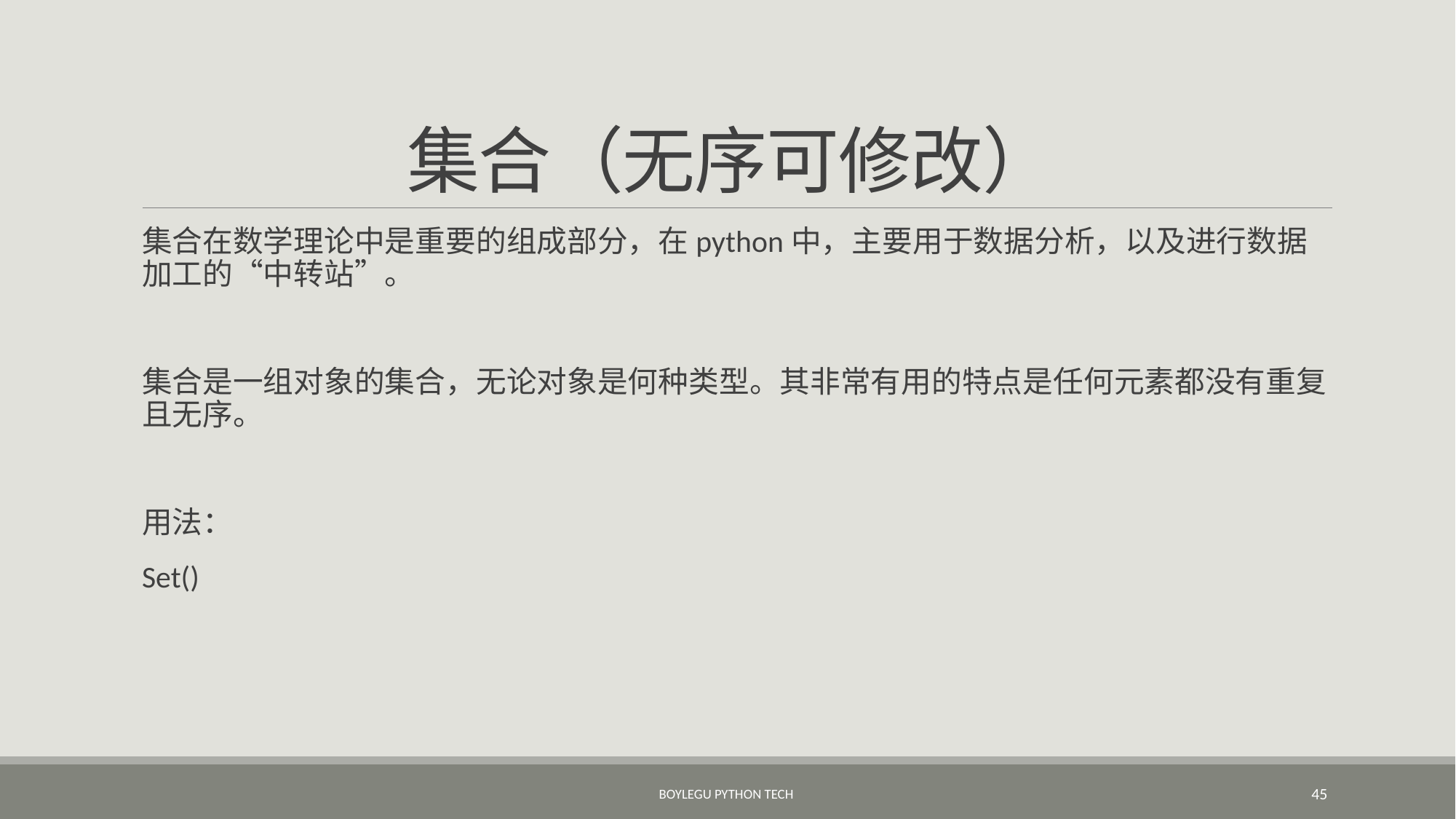

# 集合（无序可修改）
集合在数学理论中是重要的组成部分，在python中，主要用于数据分析，以及进行数据加工的“中转站”。

集合是一组对象的集合，无论对象是何种类型。其非常有用的特点是任何元素都没有重复且无序。

用法：
Set()
BoyleGu Python Tech
45